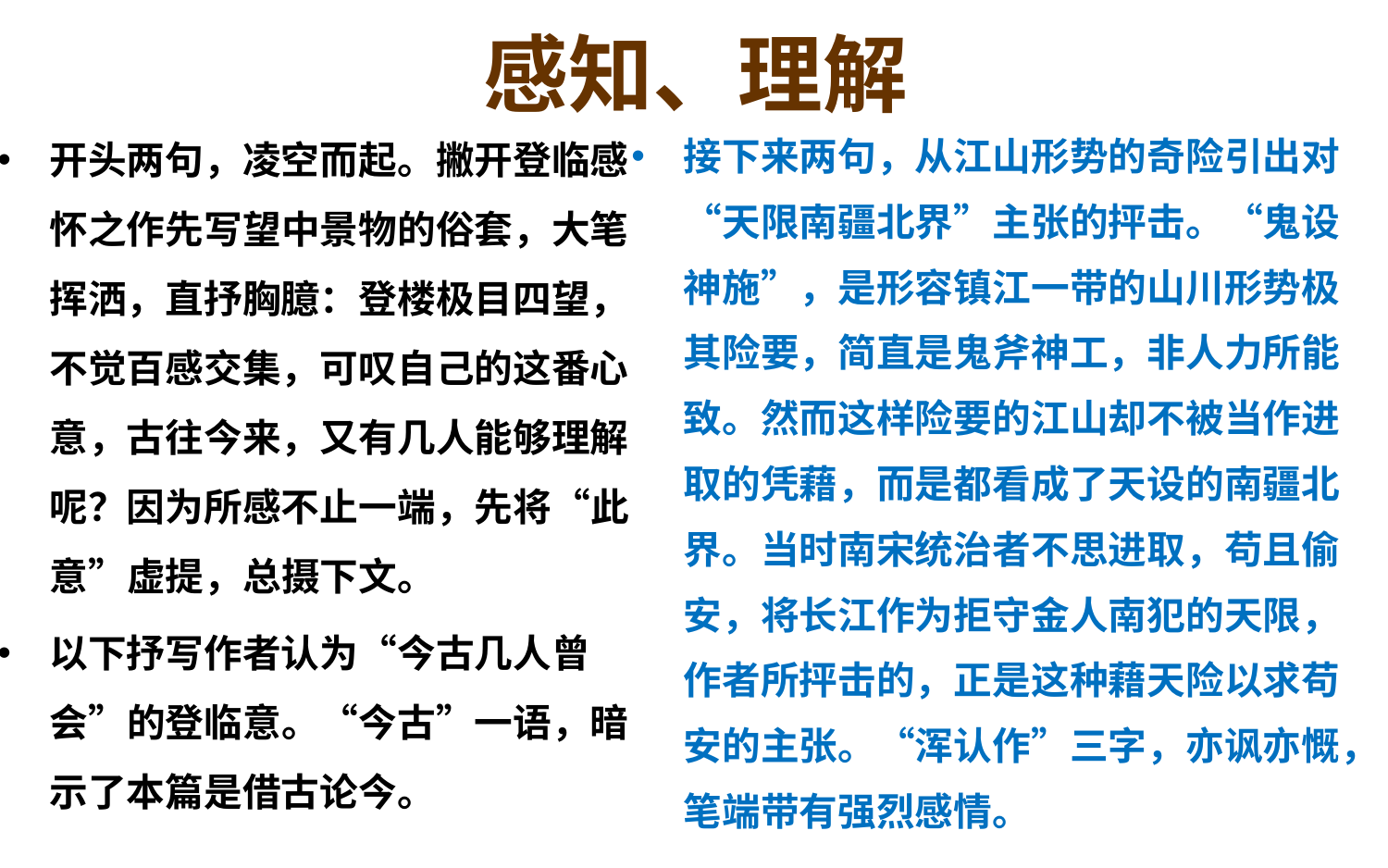

# 感知、理解

接下来两句，从江山形势的奇险引出对“天限南疆北界”主张的抨击。“鬼设神施”，是形容镇江一带的山川形势极其险要，简直是鬼斧神工，非人力所能致。然而这样险要的江山却不被当作进取的凭藉，而是都看成了天设的南疆北界。当时南宋统治者不思进取，苟且偷安，将长江作为拒守金人南犯的天限，作者所抨击的，正是这种藉天险以求苟安的主张。“浑认作”三字，亦讽亦慨，笔端带有强烈感情。
开头两句，凌空而起。撇开登临感怀之作先写望中景物的俗套，大笔挥洒，直抒胸臆：登楼极目四望，不觉百感交集，可叹自己的这番心意，古往今来，又有几人能够理解呢？因为所感不止一端，先将“此意”虚提，总摄下文。
以下抒写作者认为“今古几人曾会”的登临意。“今古”一语，暗示了本篇是借古论今。